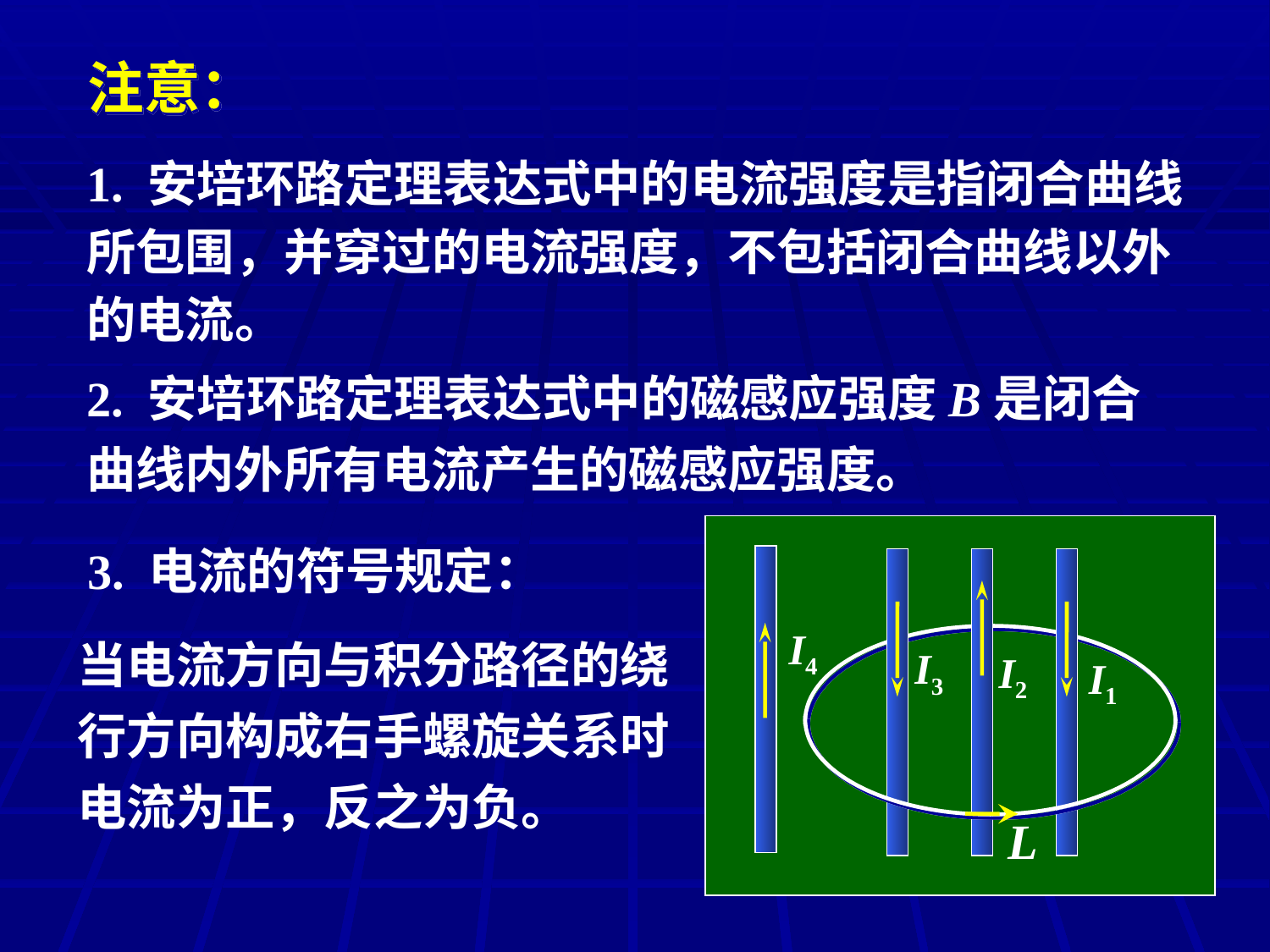

注意：
1. 安培环路定理表达式中的电流强度是指闭合曲线所包围，并穿过的电流强度，不包括闭合曲线以外的电流。
2. 安培环路定理表达式中的磁感应强度B是闭合曲线内外所有电流产生的磁感应强度。

I4

I3
I2
I1

L

3. 电流的符号规定：
当电流方向与积分路径的绕行方向构成右手螺旋关系时电流为正，反之为负。